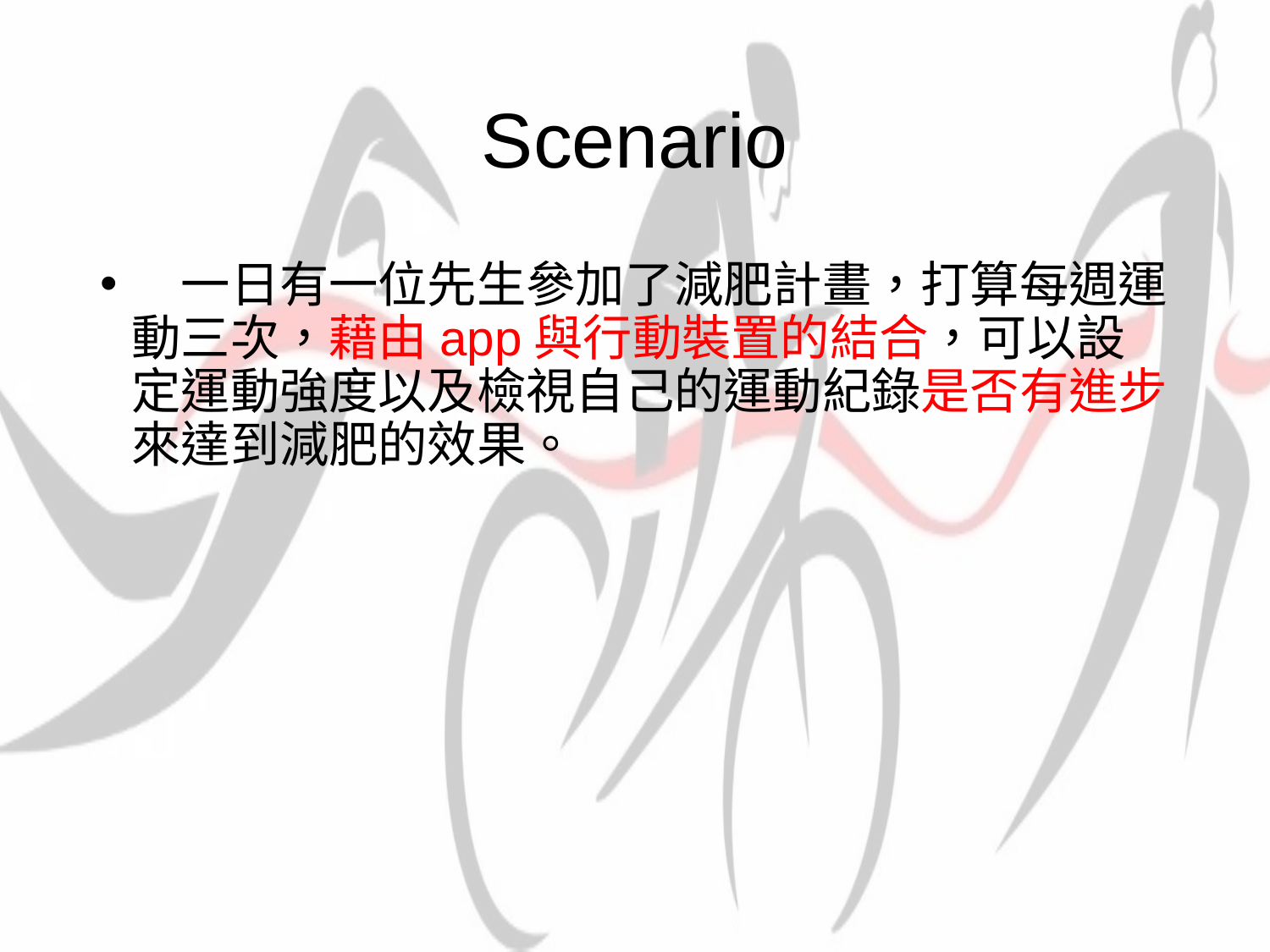

# Scenario
　一日有一位先生參加了減肥計畫，打算每週運動三次，藉由app與行動裝置的結合，可以設定運動強度以及檢視自己的運動紀錄是否有進步來達到減肥的效果。